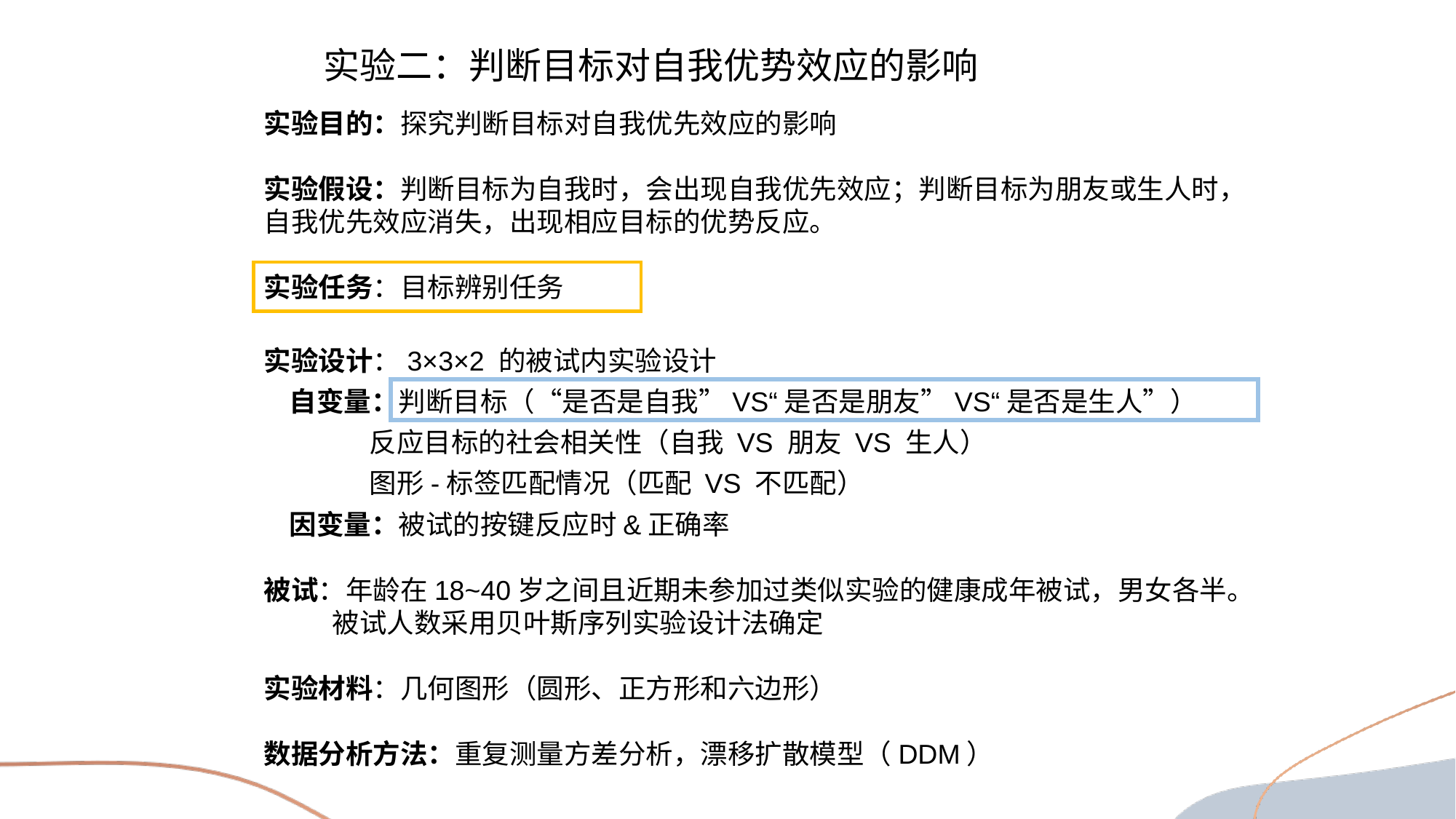

实验二：判断目标对自我优势效应的影响
实验目的：探究判断目标对自我优先效应的影响

实验假设：判断目标为自我时，会出现自我优先效应；判断目标为朋友或生人时，自我优先效应消失，出现相应目标的优势反应。

实验任务：目标辨别任务

实验设计：3×3×2 的被试内实验设计
   自变量：判断目标（“是否是自我”VS“是否是朋友”VS“是否是生人”）
                反应目标的社会相关性（自我 VS 朋友 VS 生人）
                图形-标签匹配情况（匹配 VS 不匹配）
   因变量：被试的按键反应时&正确率

被试：年龄在18~40岁之间且近期未参加过类似实验的健康成年被试，男女各半。
          被试人数采用贝叶斯序列实验设计法确定

实验材料：几何图形（圆形、正方形和六边形）

数据分析方法：重复测量方差分析，漂移扩散模型（DDM）